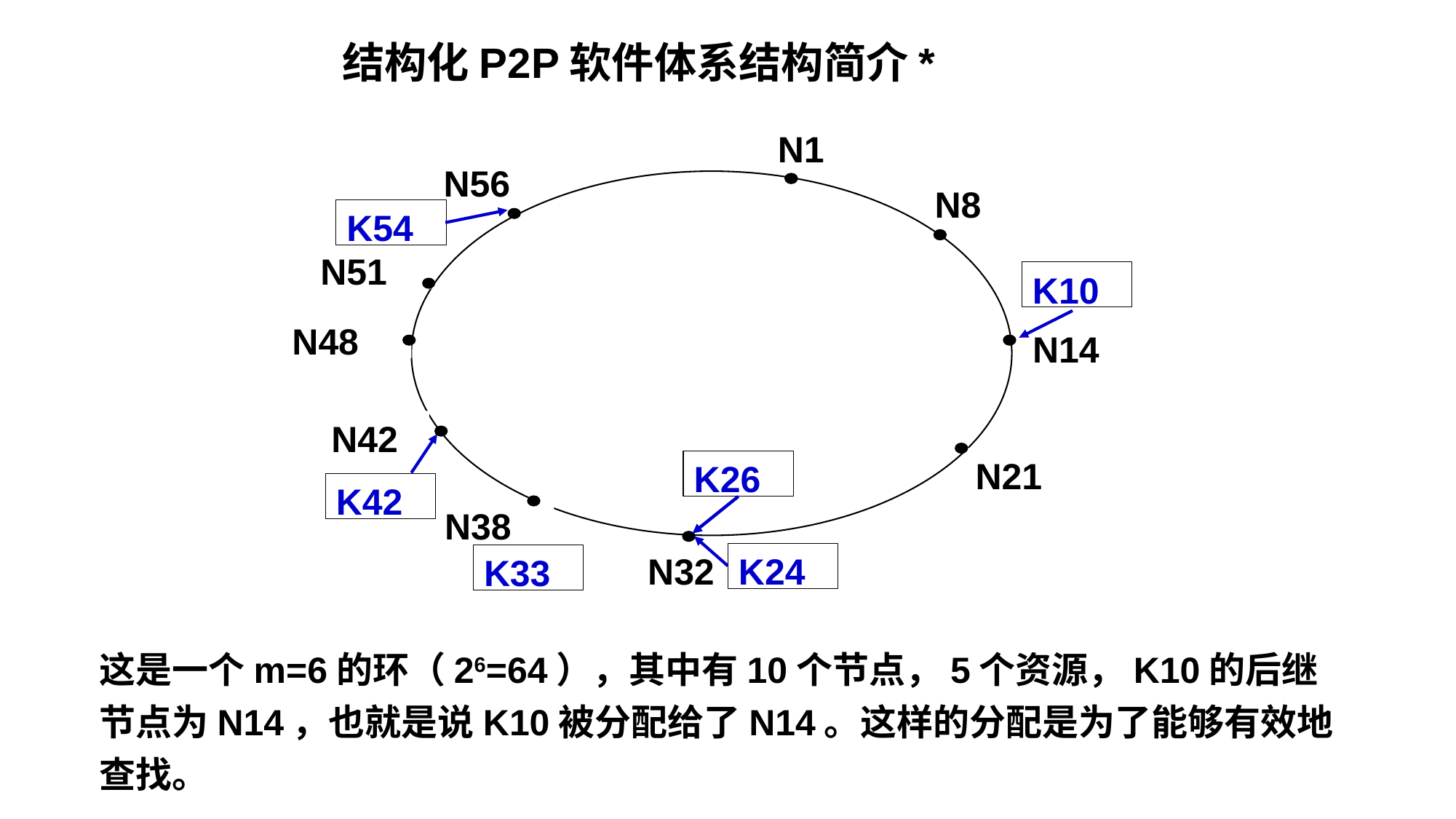

# 结构化P2P软件体系结构简介*

N1
N56

N8
K54

N51
K10

N48
N14

N42

K42

N21
K26

N38
K33
K24

N32
这是一个m=6的环（26=64），其中有10个节点，5个资源，K10的后继节点为N14，也就是说K10被分配给了N14。这样的分配是为了能够有效地查找。